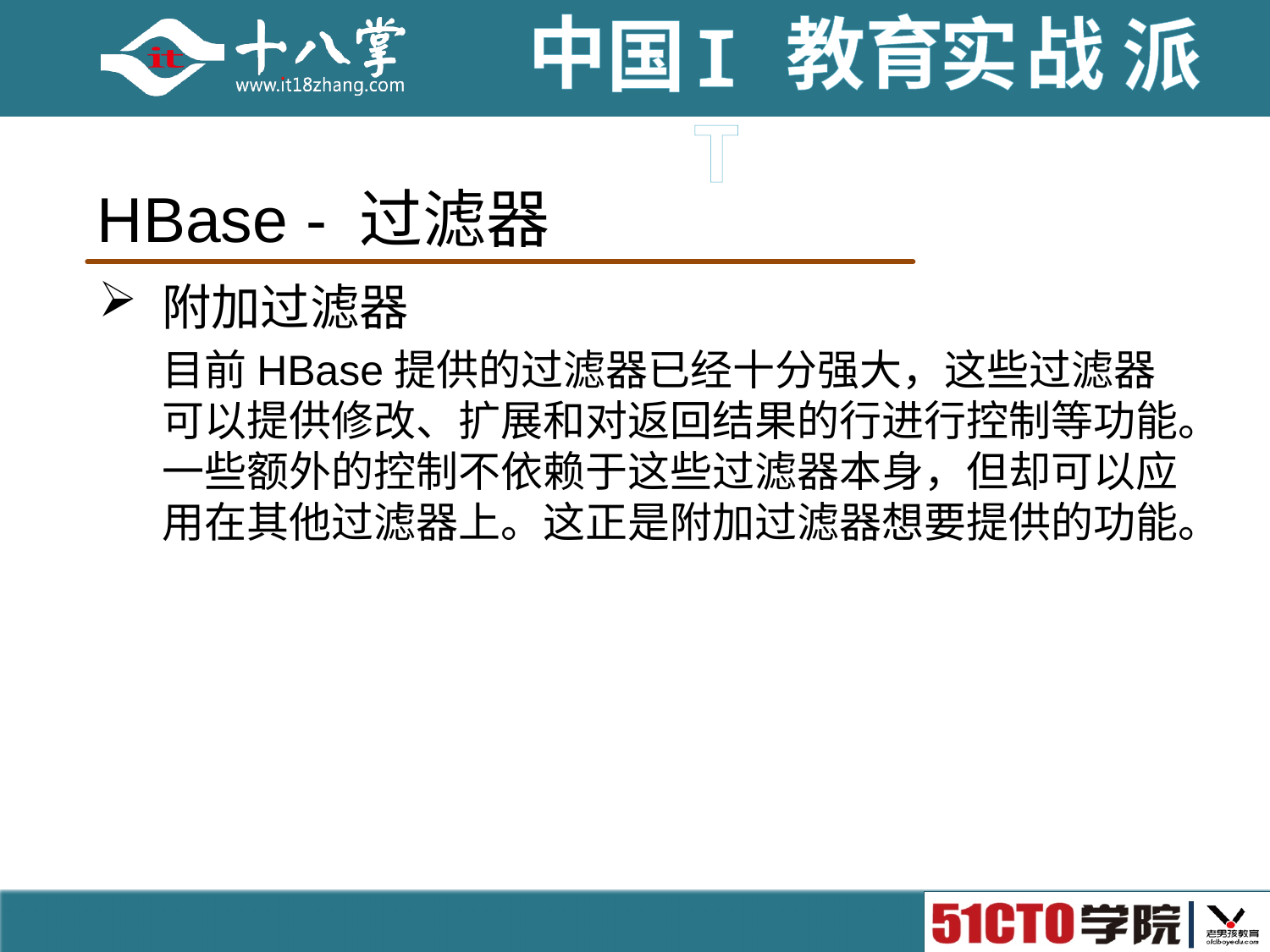

# HBase - 过滤器
附加过滤器
目前HBase提供的过滤器已经十分强大，这些过滤器可以提供修改、扩展和对返回结果的行进行控制等功能。一些额外的控制不依赖于这些过滤器本身，但却可以应用在其他过滤器上。这正是附加过滤器想要提供的功能。